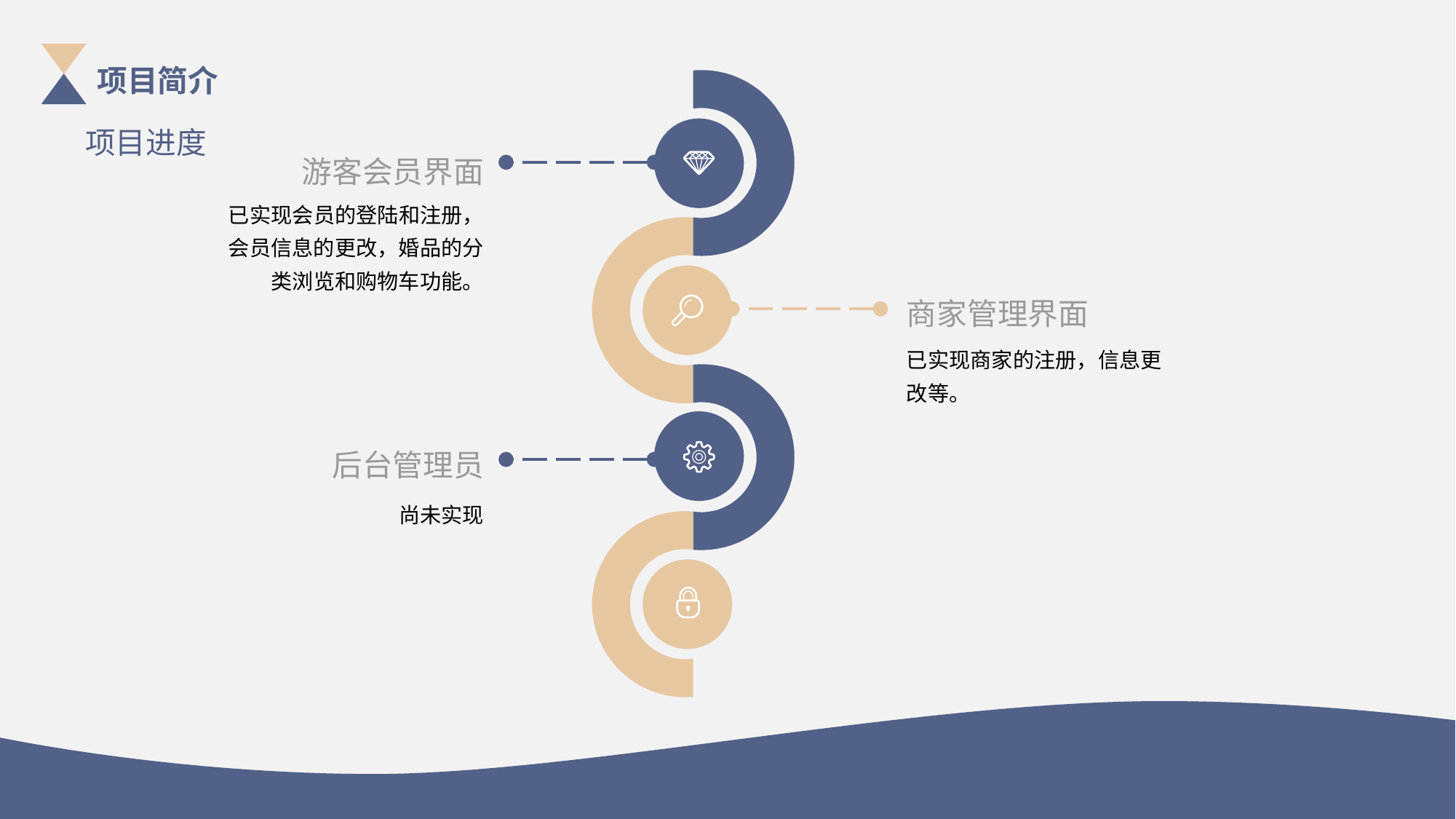

项目简介

项目进度
游客会员界面

已实现会员的登陆和注册，会员信息的更改，婚品的分类浏览和购物车功能。

商家管理界面

已实现商家的注册，信息更改等。

后台管理员
尚未实现